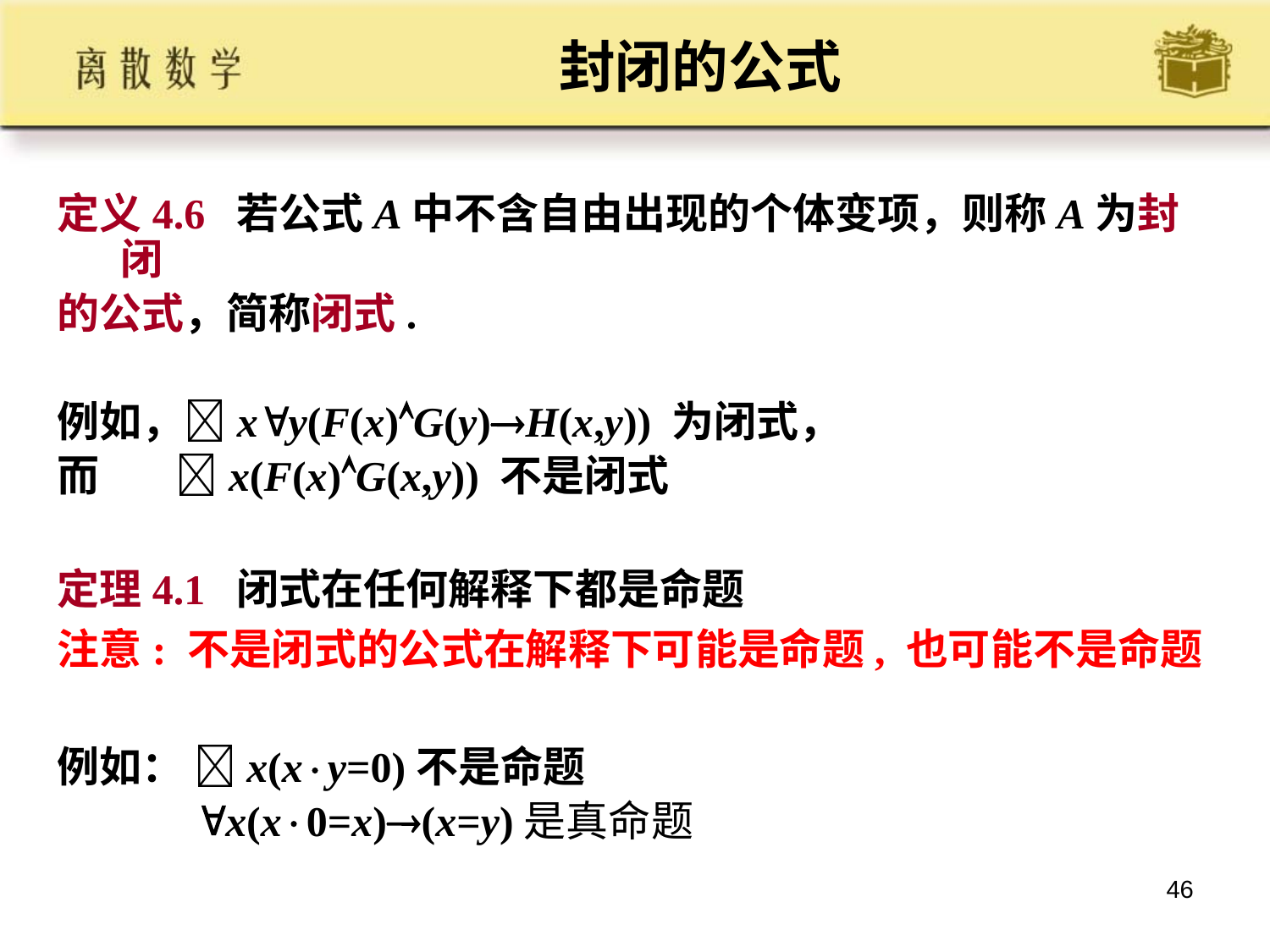

# 封闭的公式
定义4.6  若公式A中不含自由出现的个体变项，则称A为封闭
的公式，简称闭式.

例如，∀x∀y(F(x)∧G(y)→H(x,y)) 为闭式，
而        ∃x(F(x)∧G(x,y)) 不是闭式

定理4.1  闭式在任何解释下都是命题
注意: 不是闭式的公式在解释下可能是命题, 也可能不是命题

例如： ∀x(x⋅y=0)不是命题
       ∀x(x⋅0=x)→(x=y)是真命题

46